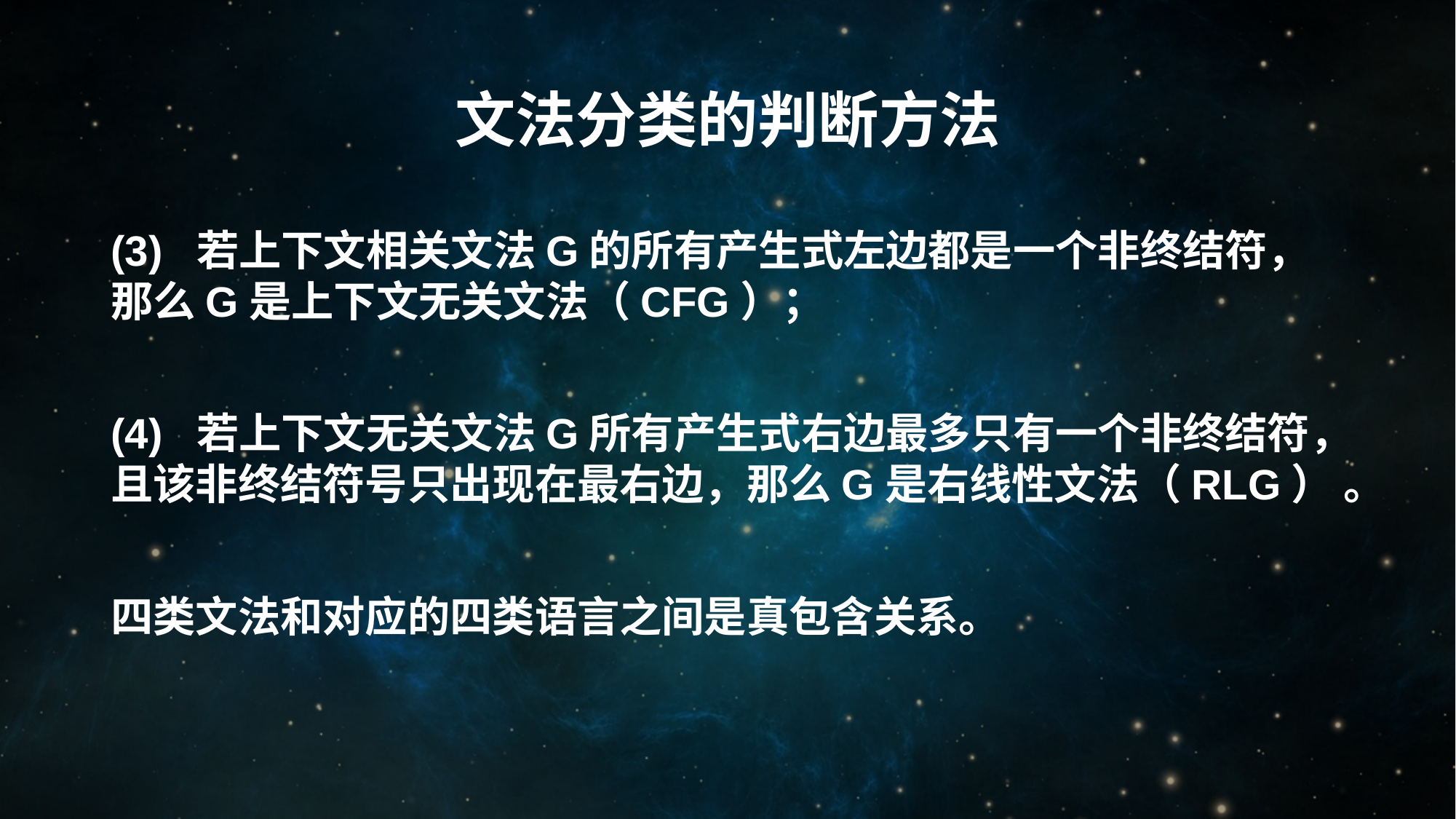

# 文法分类的判断方法
(3)  若上下文相关文法G的所有产生式左边都是一个非终结符， 那么G是上下文无关文法（CFG）；

(4)  若上下文无关文法G所有产生式右边最多只有一个非终结符，且该非终结符号只出现在最右边，那么G是右线性文法（RLG） 。

四类文法和对应的四类语言之间是真包含关系。